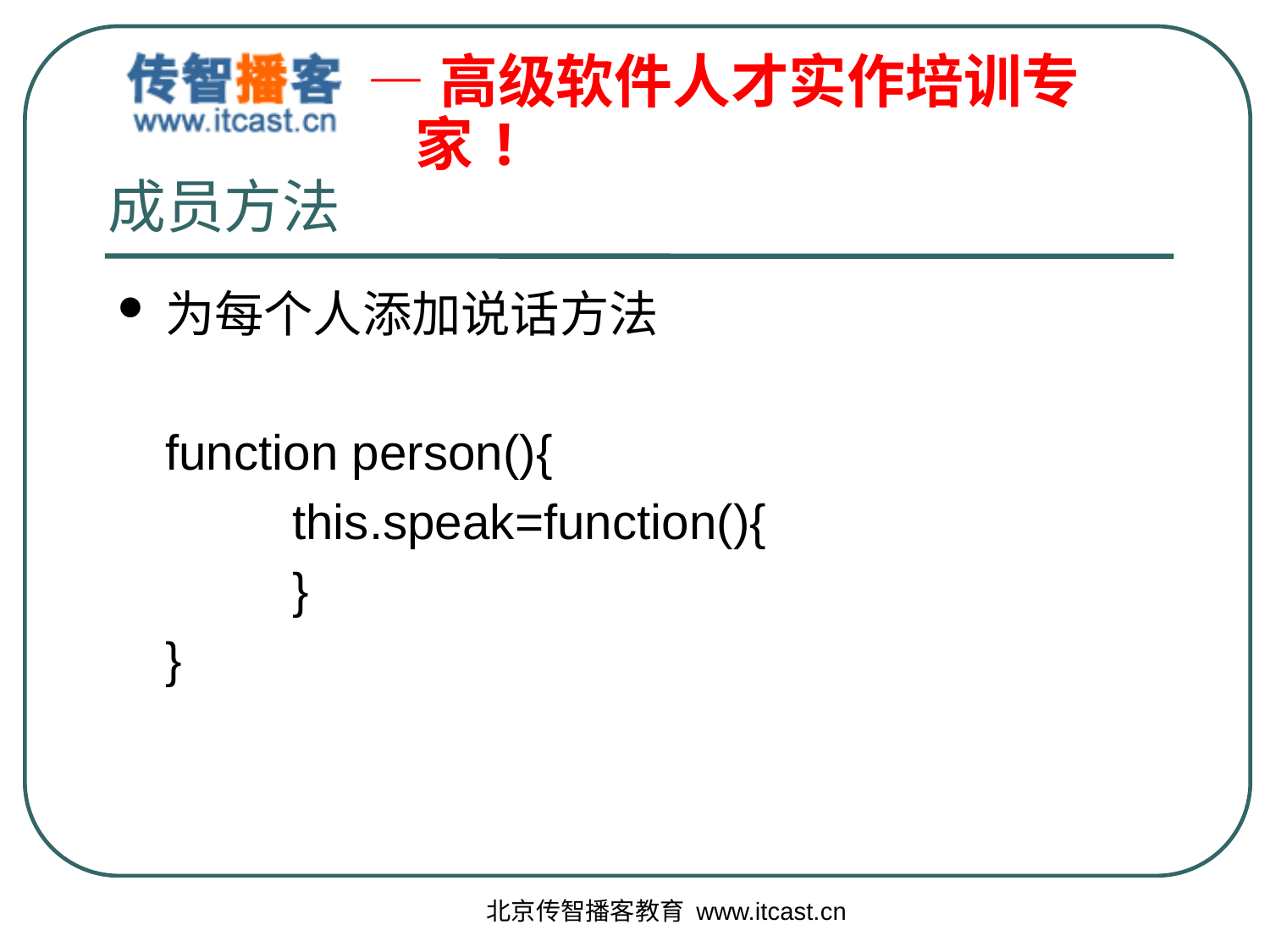

# 成员方法
为每个人添加说话方法

	function person(){
		this.speak=function(){
		}
	}

北京传智播客教育 www.itcast.cn